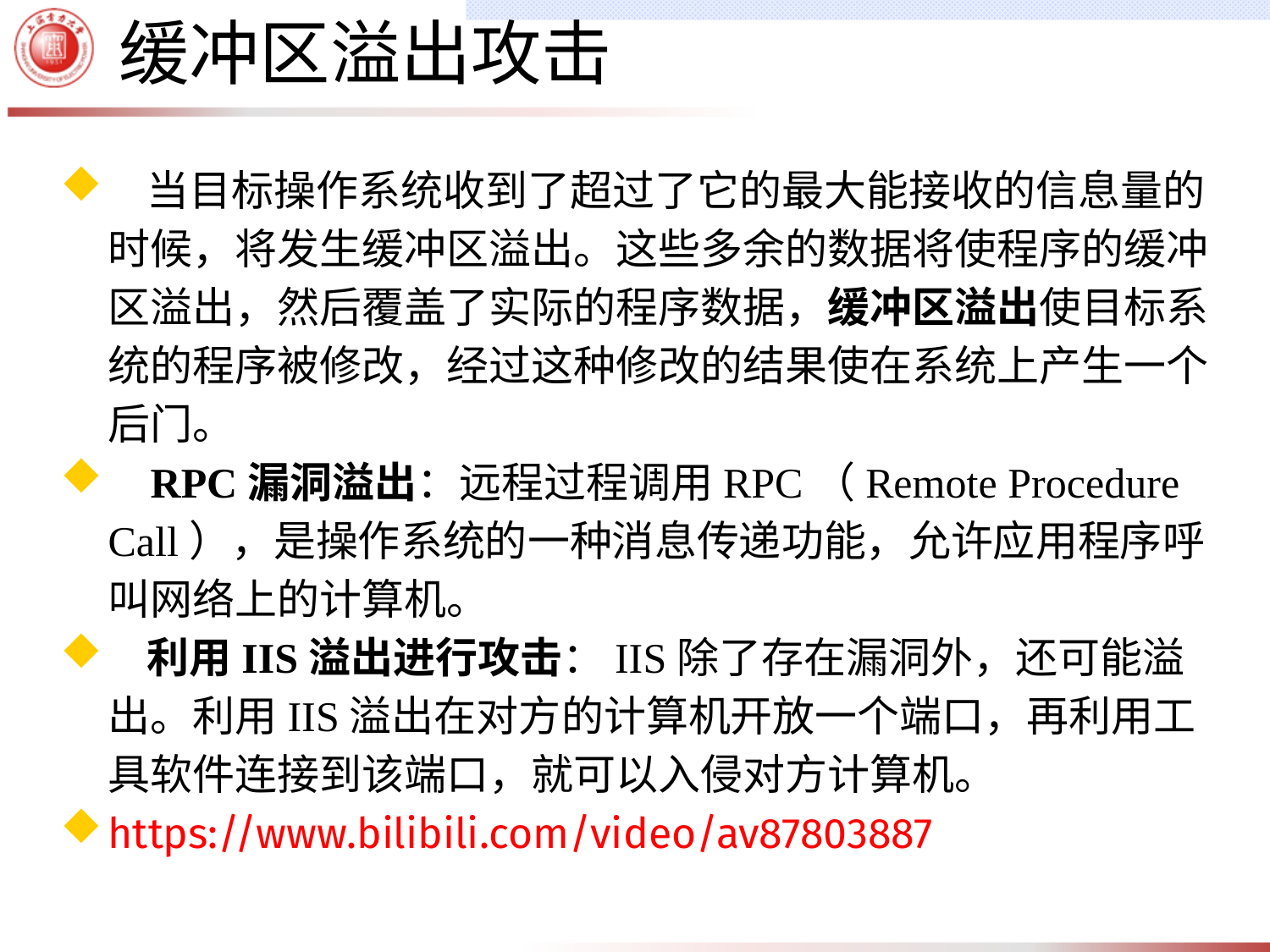

缓冲区溢出攻击
   当目标操作系统收到了超过了它的最大能接收的信息量的时候，将发生缓冲区溢出。这些多余的数据将使程序的缓冲区溢出，然后覆盖了实际的程序数据，缓冲区溢出使目标系统的程序被修改，经过这种修改的结果使在系统上产生一个后门。
    RPC漏洞溢出：远程过程调用RPC（Remote Procedure Call），是操作系统的一种消息传递功能，允许应用程序呼叫网络上的计算机。
   利用IIS溢出进行攻击：IIS除了存在漏洞外，还可能溢出。利用IIS溢出在对方的计算机开放一个端口，再利用工具软件连接到该端口，就可以入侵对方计算机。
https://www.bilibili.com/video/av87803887